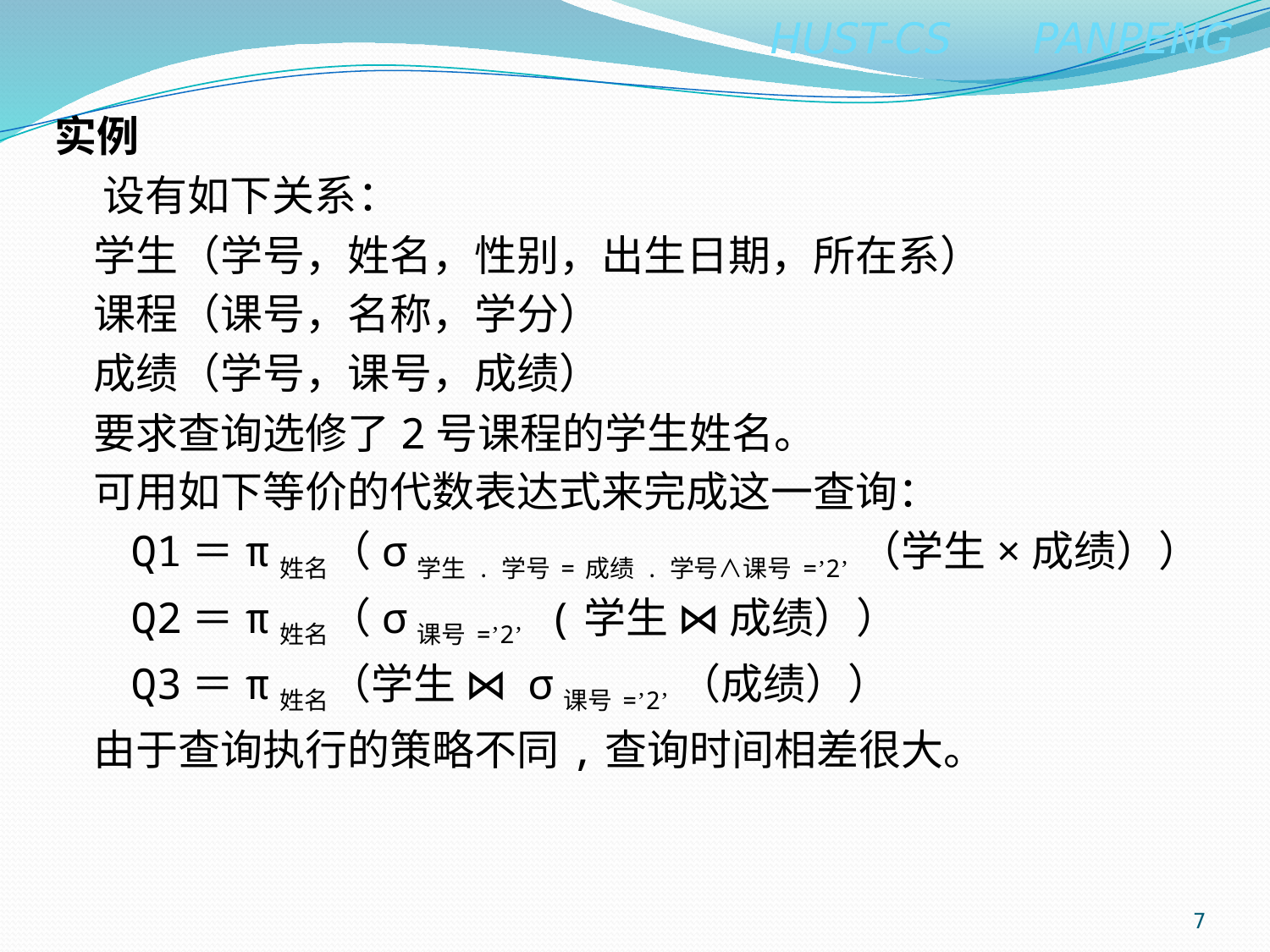

实例
    设有如下关系：
   学生（学号，姓名，性别，出生日期，所在系）
   课程（课号，名称，学分）
   成绩（学号，课号，成绩）
   要求查询选修了2号课程的学生姓名。
   可用如下等价的代数表达式来完成这一查询：
   Q1＝π姓名（σ学生.学号=成绩.学号∧课号=’2’（学生×成绩））
   Q2＝π姓名（σ课号=’2’ (学生 ⋈ 成绩））
   Q3＝π姓名（学生 ⋈ σ课号=’2’（成绩））
   由于查询执行的策略不同,查询时间相差很大。
7